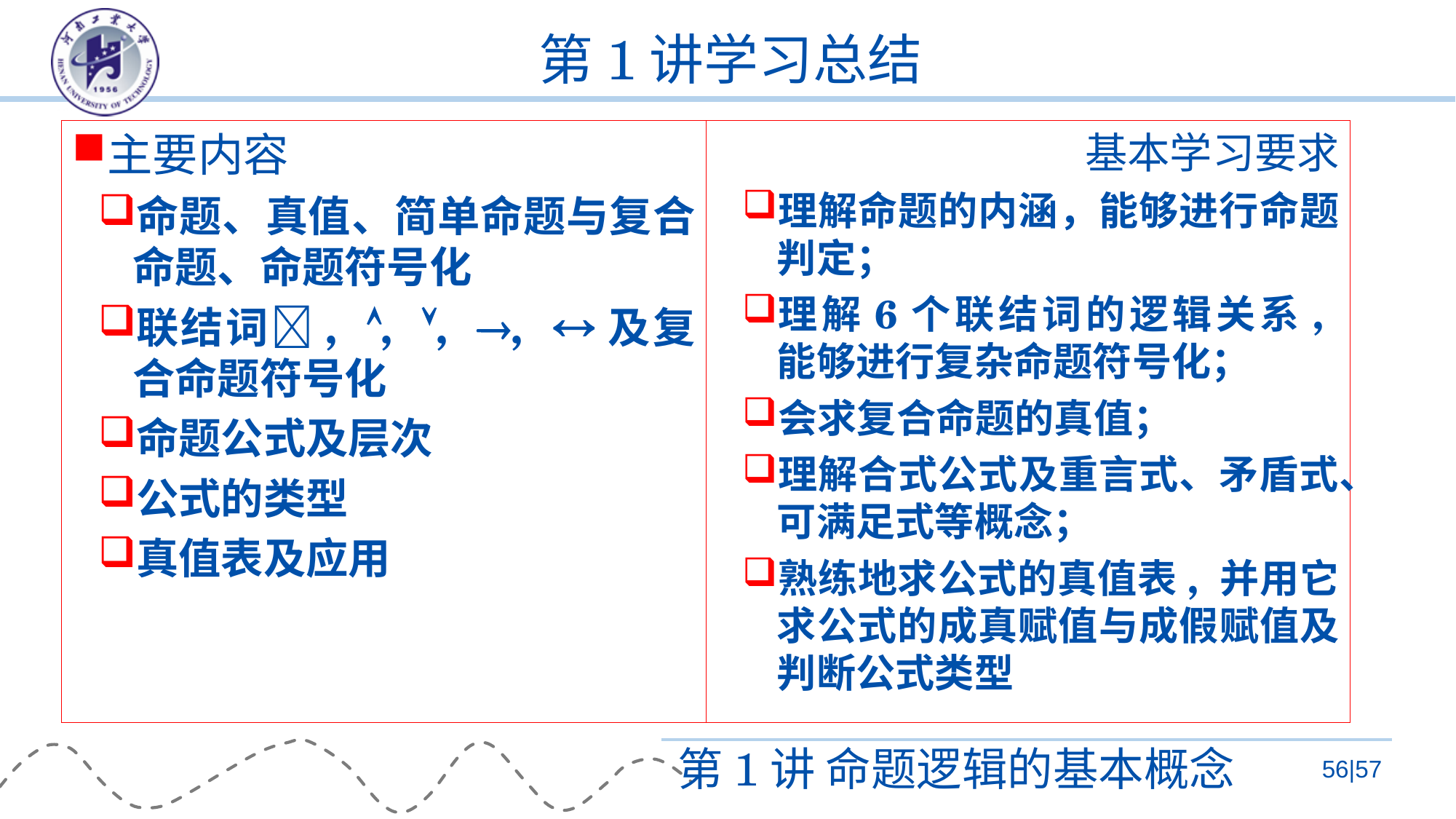

# 第1讲学习总结
主要内容
命题、真值、简单命题与复合命题、命题符号化
联结词¬,  ∧,  ∨,  →,  ↔及复合命题符号化
命题公式及层次
公式的类型
真值表及应用
基本学习要求
理解命题的内涵，能够进行命题判定；
理解6个联结词的逻辑关系,  能够进行复杂命题符号化；
会求复合命题的真值；
理解合式公式及重言式、矛盾式、可满足式等概念；
熟练地求公式的真值表, 并用它求公式的成真赋值与成假赋值及判断公式类型
第1讲 命题逻辑的基本概念
56|57